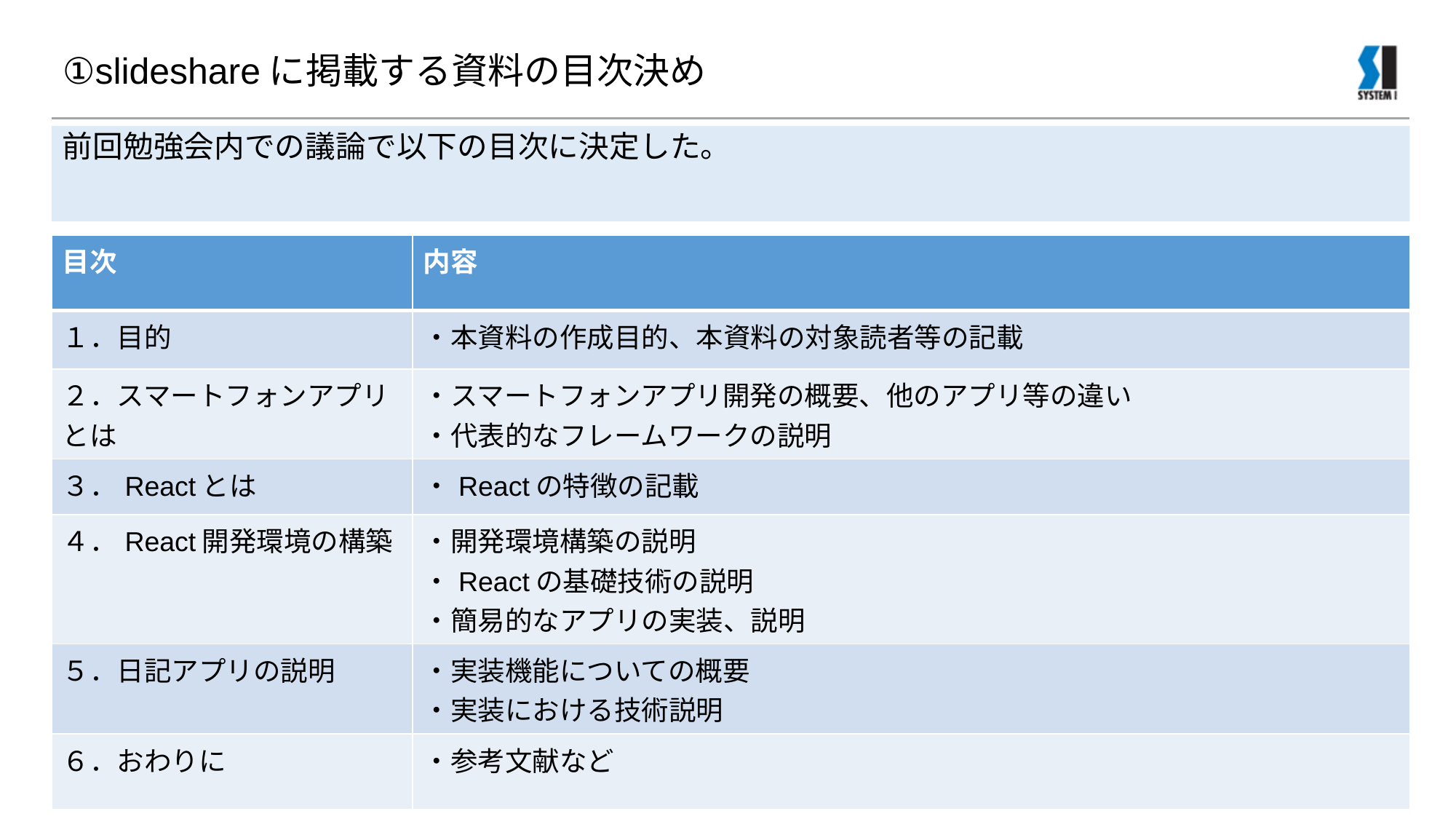

# ①slideshareに掲載する資料の目次決め
前回勉強会内での議論で以下の目次に決定した。
| 目次 | 内容 |
| --- | --- |
| １．目的 | ・本資料の作成目的、本資料の対象読者等の記載 |
| ２．スマートフォンアプリとは | ・スマートフォンアプリ開発の概要、他のアプリ等の違い ・代表的なフレームワークの説明 |
| ３．Reactとは | ・Reactの特徴の記載 |
| ４．React開発環境の構築 | ・開発環境構築の説明 ・Reactの基礎技術の説明 ・簡易的なアプリの実装、説明 |
| ５．日記アプリの説明 | ・実装機能についての概要 ・実装における技術説明 |
| ６．おわりに | ・参考文献など |